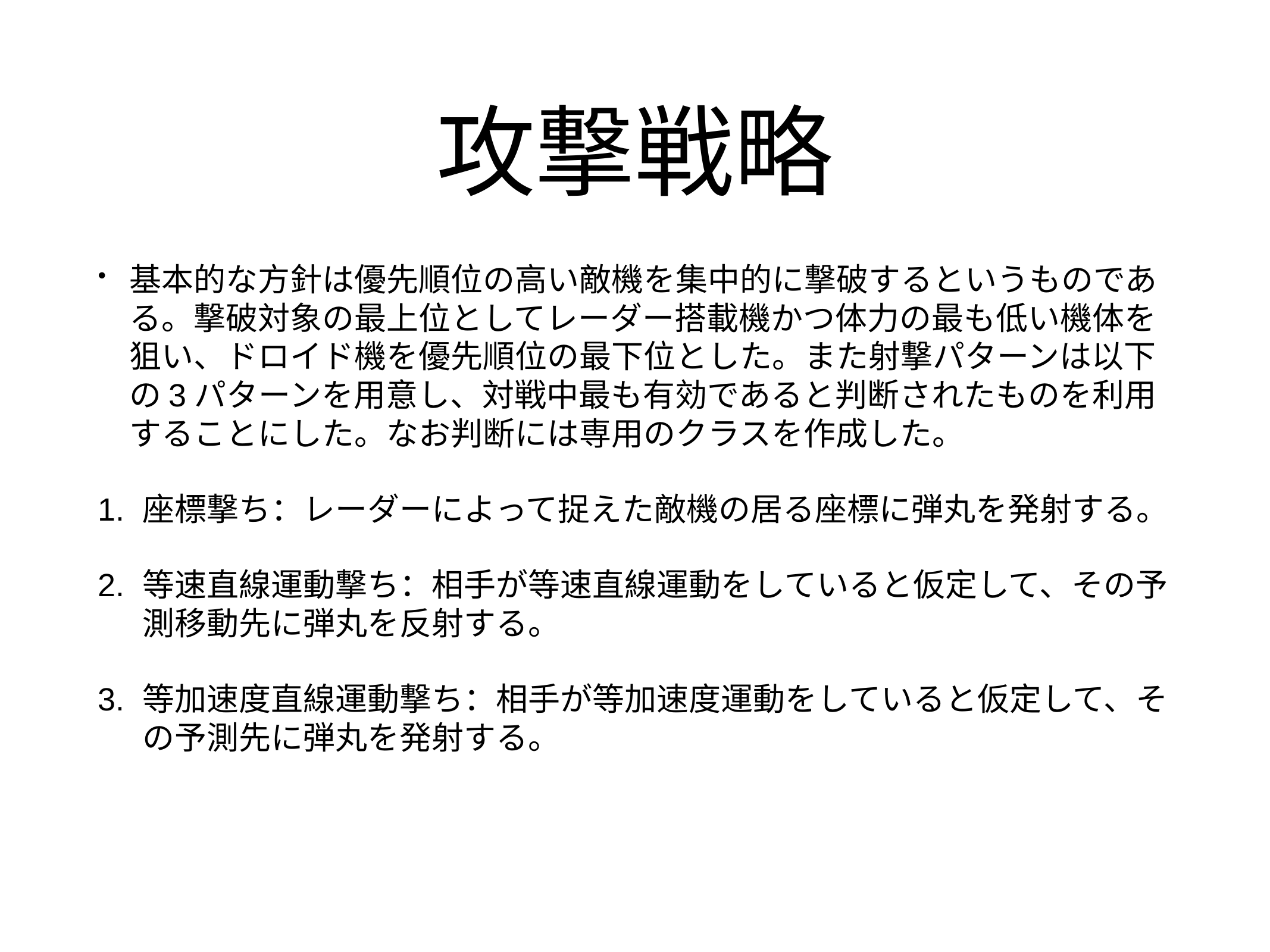

# 攻撃戦略
基本的な方針は優先順位の高い敵機を集中的に撃破するというものである。撃破対象の最上位としてレーダー搭載機かつ体力の最も低い機体を狙い、ドロイド機を優先順位の最下位とした。また射撃パターンは以下の3パターンを用意し、対戦中最も有効であると判断されたものを利用することにした。なお判断には専用のクラスを作成した。
座標撃ち：レーダーによって捉えた敵機の居る座標に弾丸を発射する。
等速直線運動撃ち：相手が等速直線運動をしていると仮定して、その予測移動先に弾丸を反射する。
等加速度直線運動撃ち：相手が等加速度運動をしていると仮定して、その予測先に弾丸を発射する。